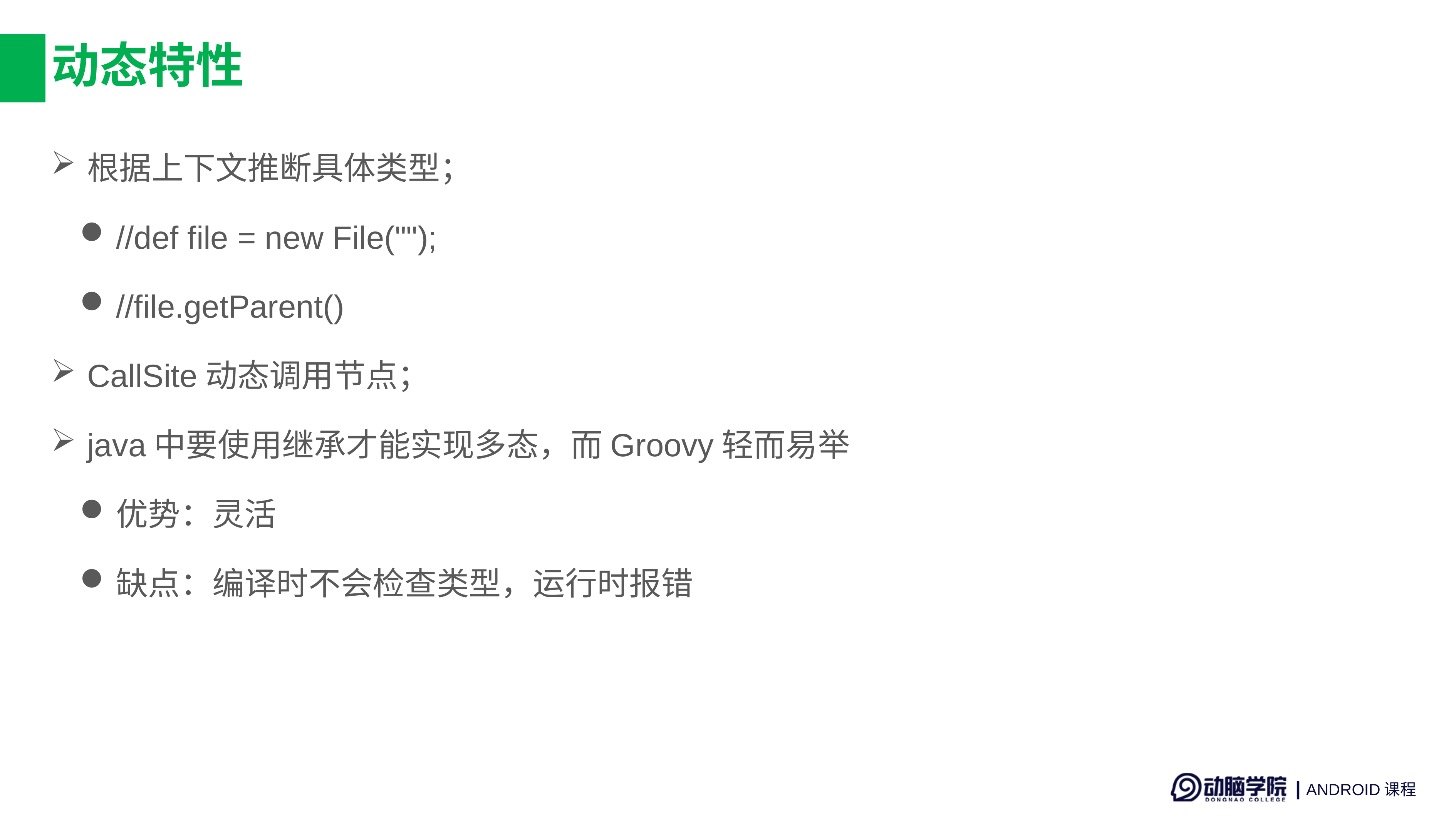

# 动态特性
根据上下文推断具体类型；
//def file = new File("");
//file.getParent()
CallSite动态调用节点；
java中要使用继承才能实现多态，而Groovy轻而易举
优势：灵活
缺点：编译时不会检查类型，运行时报错